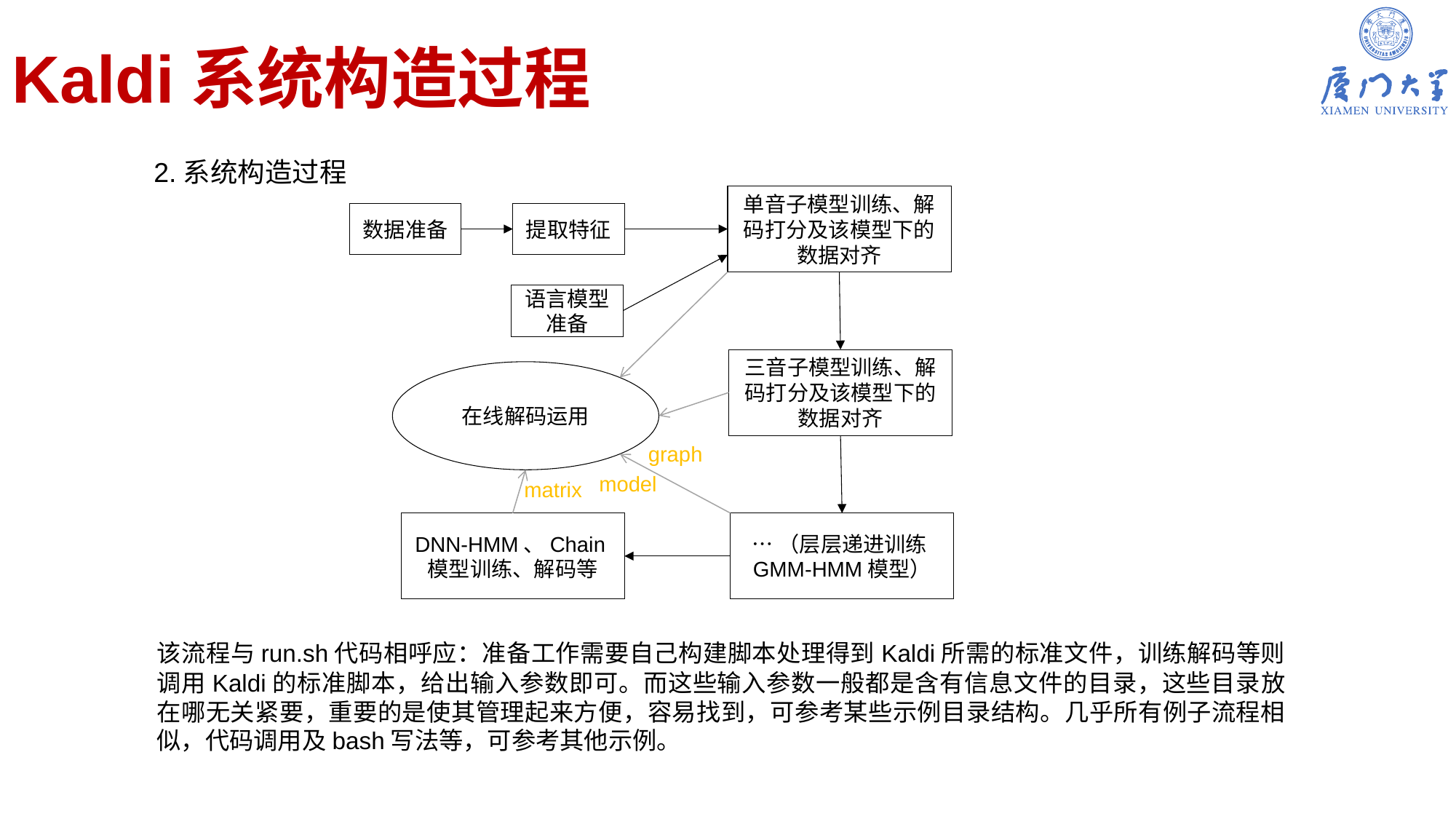

# Kaldi系统构造过程
2.系统构造过程
单音子模型训练、解码打分及该模型下的数据对齐
数据准备
提取特征
语言模型准备
三音子模型训练、解码打分及该模型下的数据对齐
在线解码运用
graph
model
matrix
DNN-HMM、Chain模型训练、解码等
…（层层递进训练GMM-HMM模型）
该流程与run.sh代码相呼应：准备工作需要自己构建脚本处理得到Kaldi所需的标准文件，训练解码等则调用Kaldi的标准脚本，给出输入参数即可。而这些输入参数一般都是含有信息文件的目录，这些目录放在哪无关紧要，重要的是使其管理起来方便，容易找到，可参考某些示例目录结构。几乎所有例子流程相似，代码调用及bash写法等，可参考其他示例。